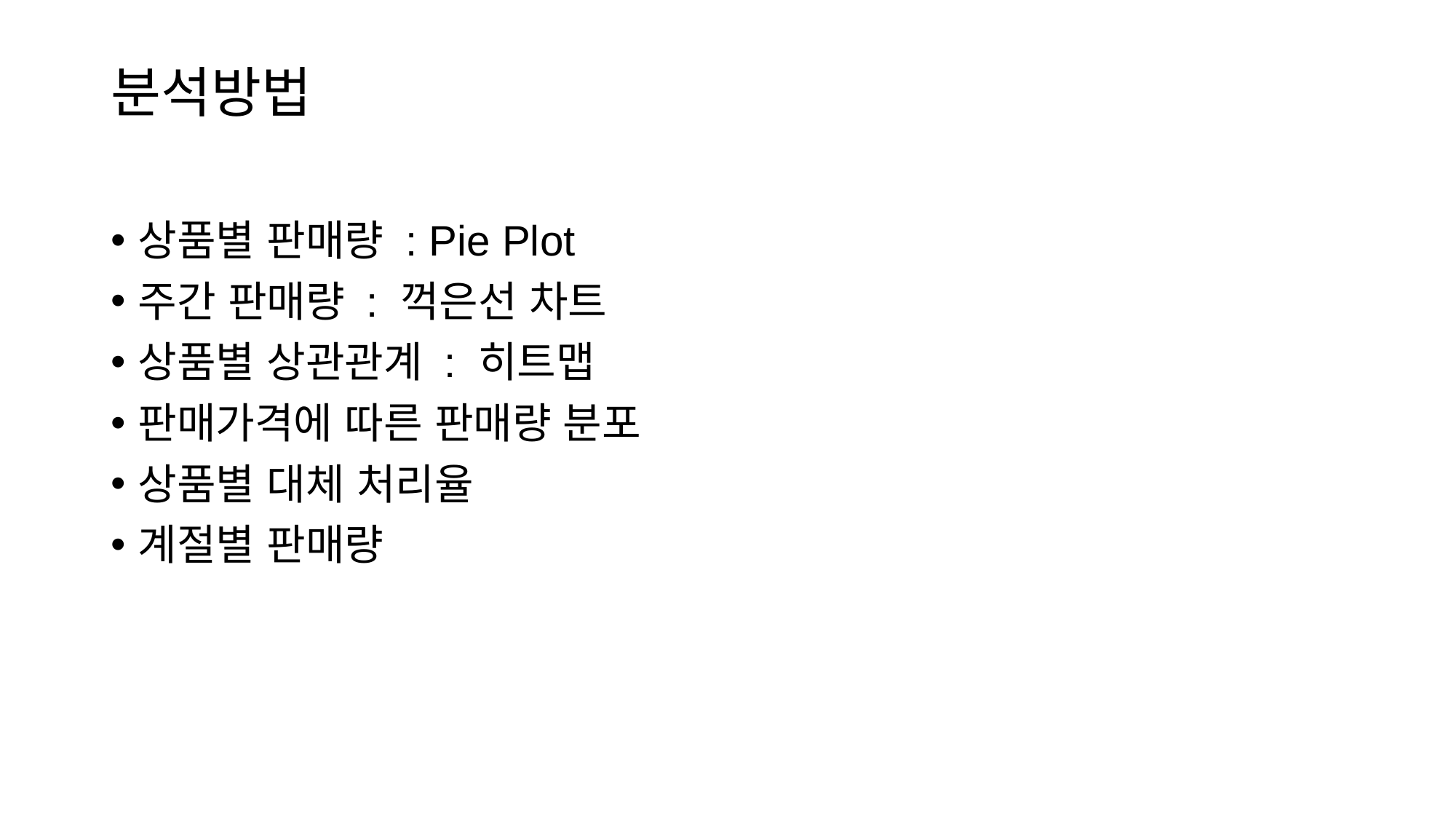

# 분석방법
상품별 판매량 : Pie Plot
주간 판매량 : 꺽은선 차트
상품별 상관관계 : 히트맵
판매가격에 따른 판매량 분포
상품별 대체 처리율
계절별 판매량